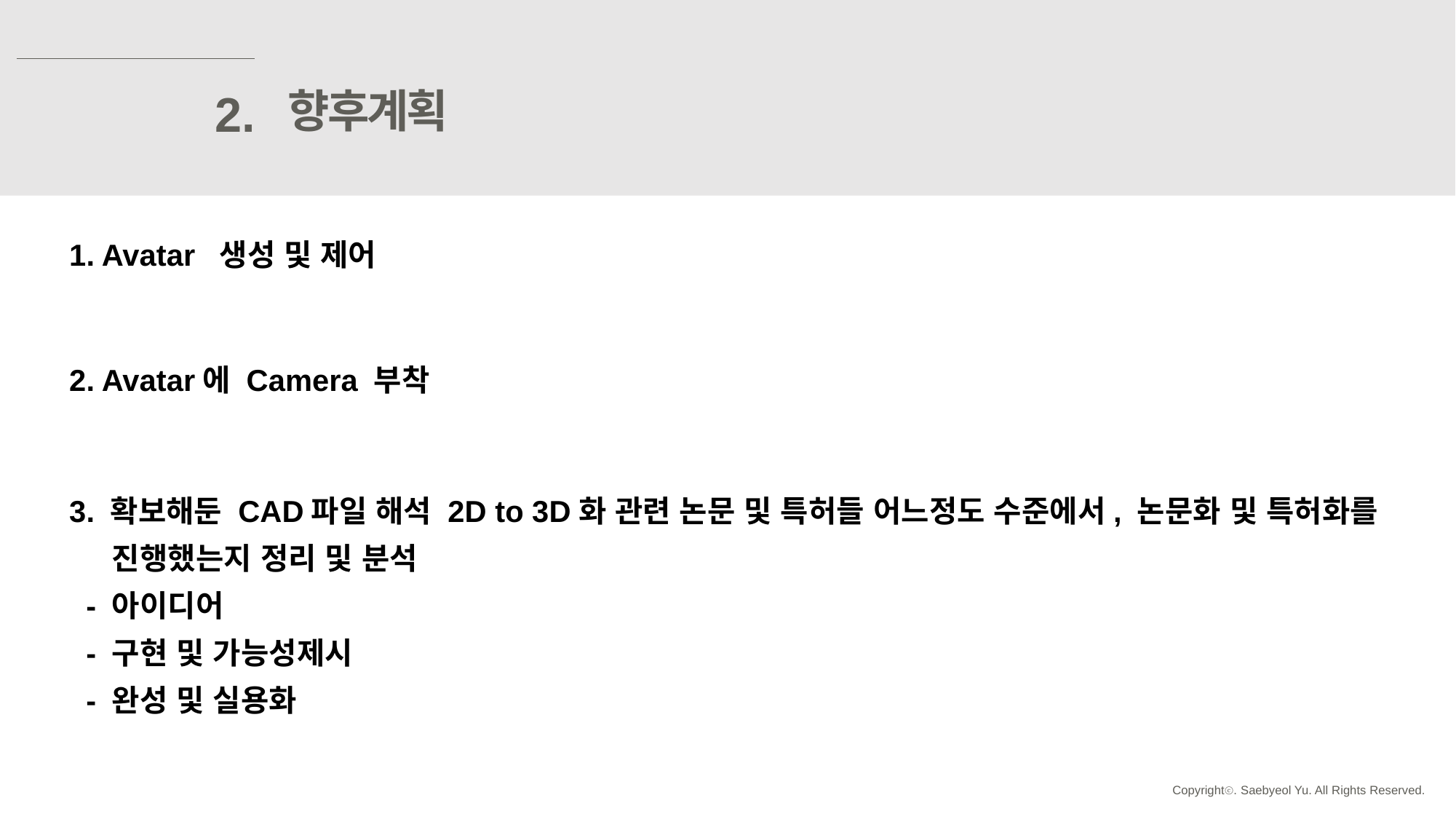

향후계획
2.
       1. Avatar  생성 및 제어

       2. Avatar에 Camera 부착
       3. 확보해둔 CAD파일 해석 2D to 3D화 관련 논문 및 특허들 어느정도 수준에서, 논문화 및 특허화를
           진행했는지 정리 및 분석
         - 아이디어
         - 구현 및 가능성제시
         - 완성 및 실용화